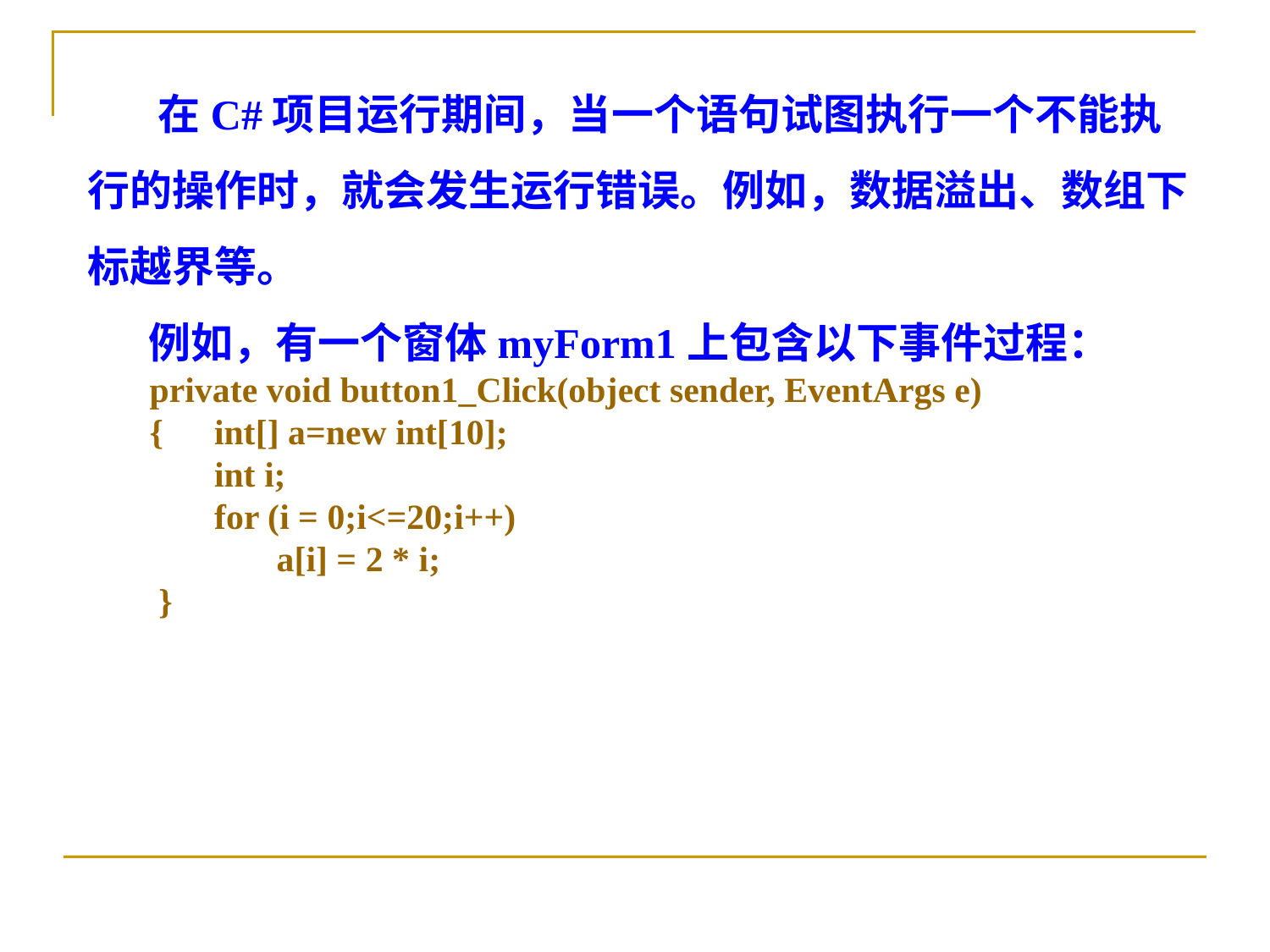

在C#项目运行期间，当一个语句试图执行一个不能执行的操作时，就会发生运行错误。例如，数据溢出、数组下标越界等。
　  例如，有一个窗体myForm1上包含以下事件过程：
       private void button1_Click(object sender, EventArgs e)
       {	int[] a=new int[10];
    	int i;
    	for (i = 0;i<=20;i++)
     	       a[i] = 2 * i;
        }